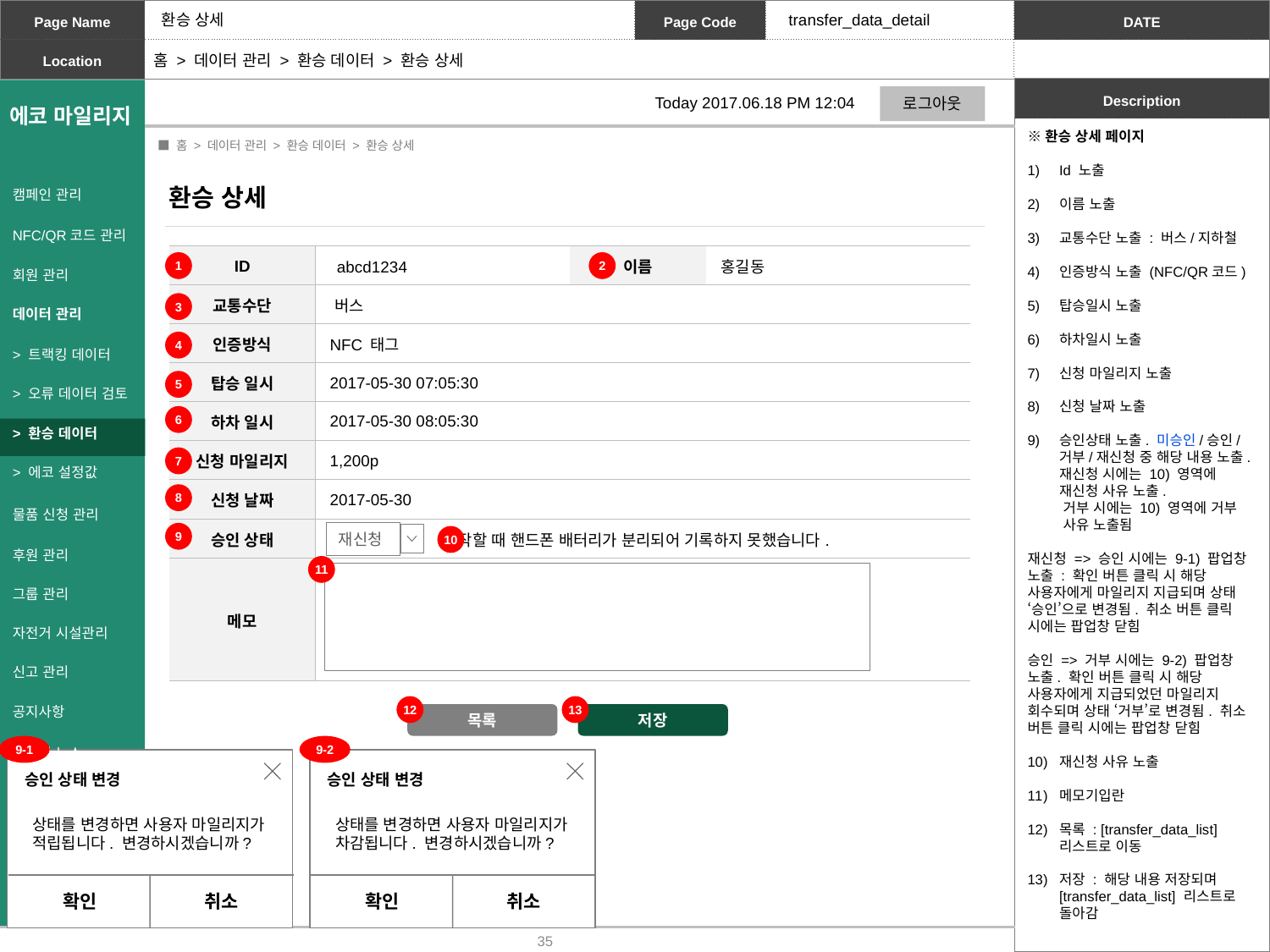

환승 상세
transfer_data_detail
홈 > 데이터 관리 > 환승 데이터 > 환승 상세
로그아웃
Today 2017.06.18 PM 12:04
※환승 상세 페이지

Id 노출

이름 노출

교통수단 노출 : 버스/지하철

인증방식 노출 (NFC/QR코드)

탑승일시 노출

하차일시 노출

신청 마일리지 노출

신청 날짜 노출

승인상태 노출. 미승인/승인/거부/재신청 중 해당 내용 노출. 재신청 시에는 10) 영역에 재신청 사유 노출.
        거부 시에는 10) 영역에 거부
        사유 노출됨

재신청 => 승인 시에는 9-1) 팝업창 노출 : 확인 버튼 클릭 시 해당 사용자에게 마일리지 지급되며 상태 ‘승인’으로 변경됨. 취소 버튼 클릭 시에는 팝업창 닫힘

승인 => 거부 시에는 9-2) 팝업창 노출. 확인 버튼 클릭 시 해당 사용자에게 지급되었던 마일리지 회수되며 상태 ‘거부’로 변경됨. 취소 버튼 클릭 시에는 팝업창 닫힘

재신청 사유 노출

메모기입란

목록 : [transfer_data_list] 리스트로 이동

저장 : 해당 내용 저장되며 [transfer_data_list] 리스트로 돌아감
   ■ 홈 > 데이터 관리 > 환승 데이터 > 환승 상세
환승 상세
캠페인 관리
NFC/QR코드 관리
회원 관리
데이터 관리
> 트랙킹 데이터
> 오류 데이터 검토
> 환승 데이터

> 에코 설정값
물품 신청 관리
후원 관리
그룹 관리
자전거 시설관리
신고 관리
공지사항
자전거 뉴스
| ID | abcd1234 | 이름 | 홍길동 |
| --- | --- | --- | --- |
| 교통수단 | 버스 |  |  |
| 인증방식 | NFC 태그 |  |  |
| 탑승 일시 | 2017-05-30 07:05:30 |  |  |
| 하차 일시 | 2017-05-30 08:05:30 |  |  |
| 신청 마일리지 | 1,200p |  |  |
| 신청 날짜 | 2017-05-30 |  |  |
| 승인 상태 | 시작할 때 핸드폰 배터리가 분리되어 기록하지 못했습니다. |  |  |
| 메모 |  |  |  |
1
2
3
4
5
6
7
8
9

재신청

10
11

12
13
목록
저장
9-1
9-2

승인 상태 변경
승인 상태 변경

상태를 변경하면 사용자 마일리지가 적립됩니다. 변경하시겠습니까?
상태를 변경하면 사용자 마일리지가 차감됩니다. 변경하시겠습니까?
확인
취소
확인
취소
35